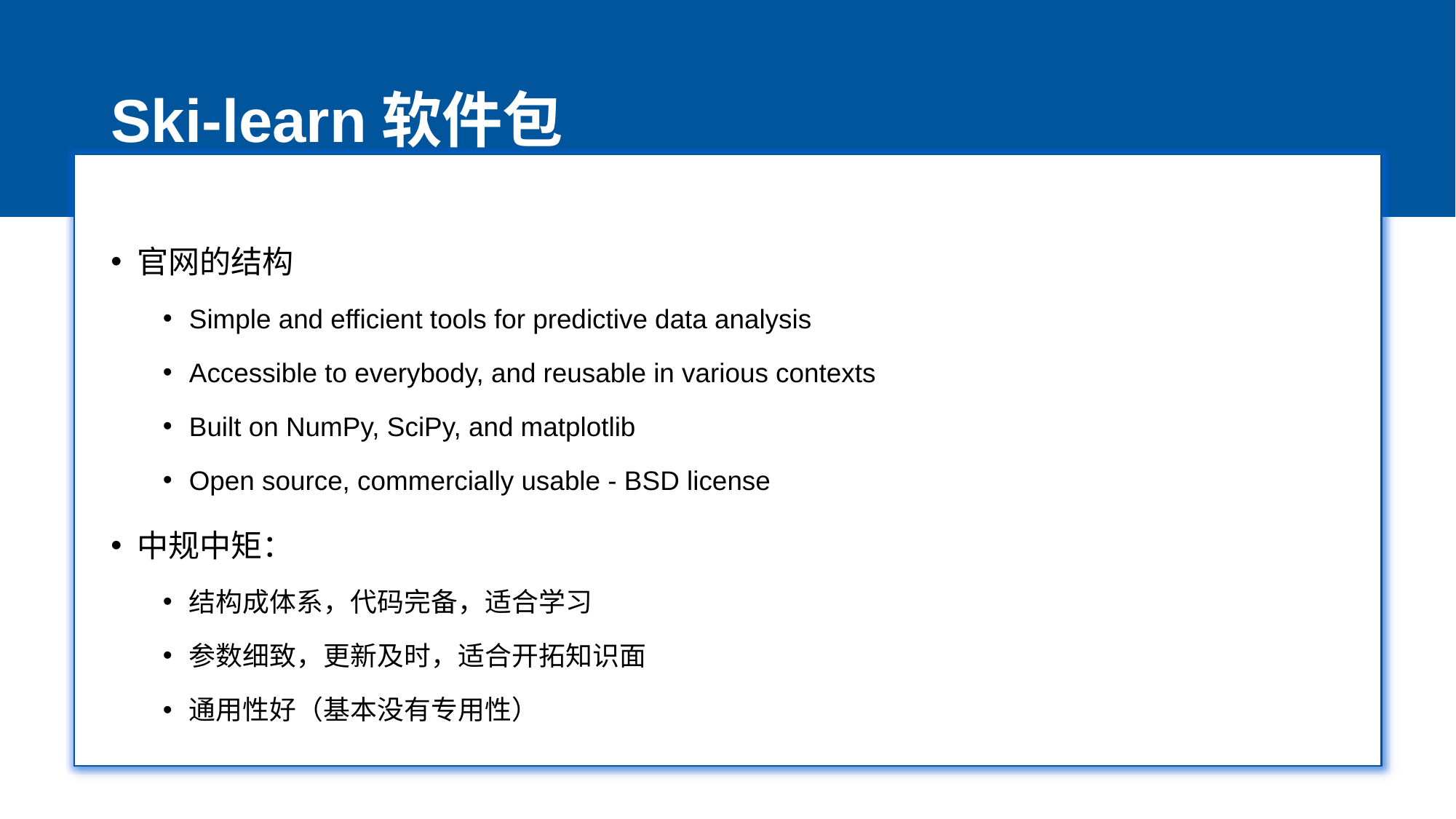

# Ski-learn软件包
官网的结构
Simple and efficient tools for predictive data analysis
Accessible to everybody, and reusable in various contexts
Built on NumPy, SciPy, and matplotlib
Open source, commercially usable - BSD license
中规中矩：
结构成体系，代码完备，适合学习
参数细致，更新及时，适合开拓知识面
通用性好（基本没有专用性）